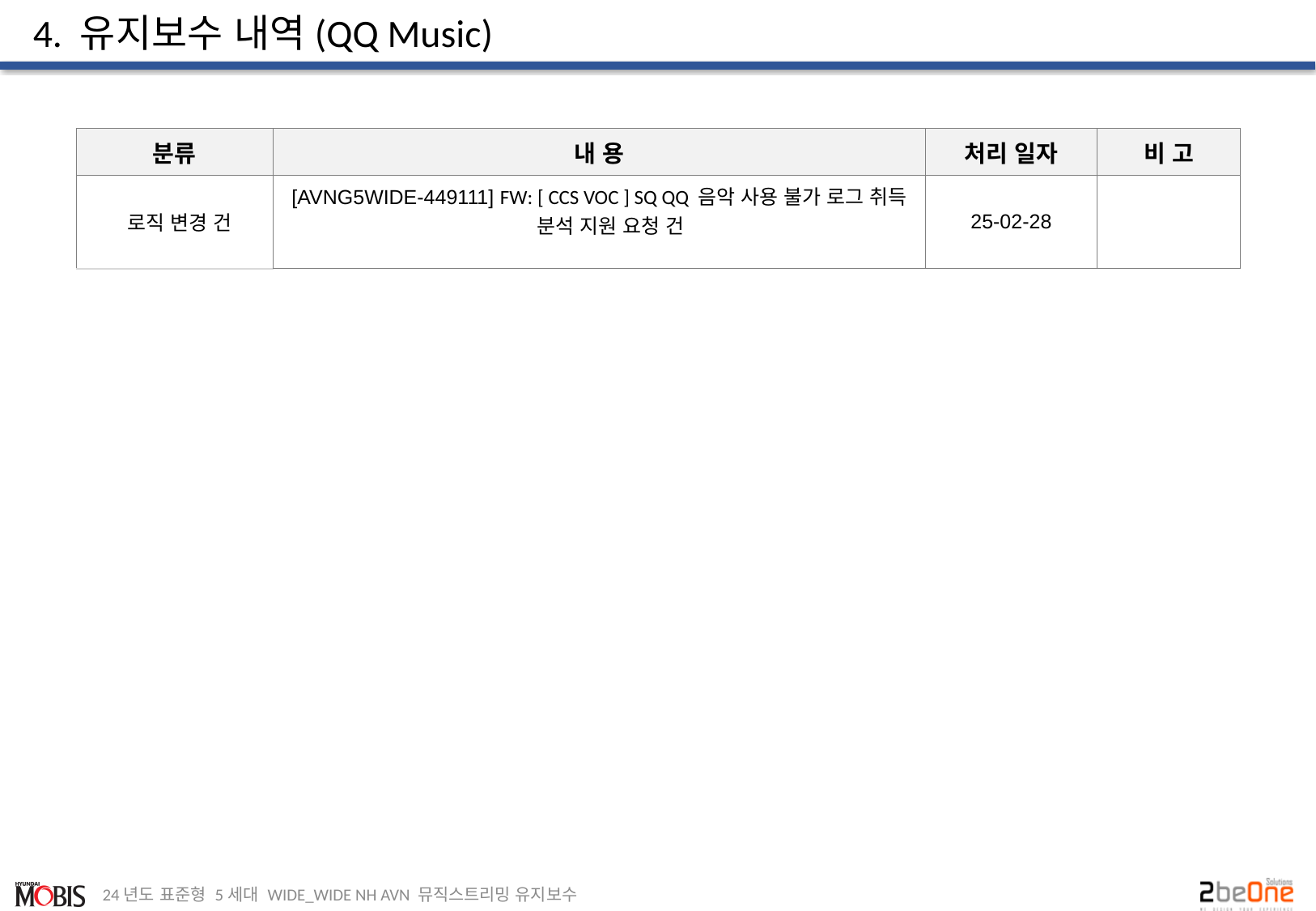

# 4. 유지보수 내역(QQ Music)
| 분류 | 내 용 | 처리 일자 | 비 고 |
| --- | --- | --- | --- |
| 로직 변경 건 | [AVNG5WIDE-449111] FW: [ CCS VOC ] SQ QQ 음악 사용 불가 로그 취득 분석 지원 요청 건 | 25-02-28 |  |
24년도 표준형 5세대 WIDE_WIDE NH AVN 뮤직스트리밍 유지보수